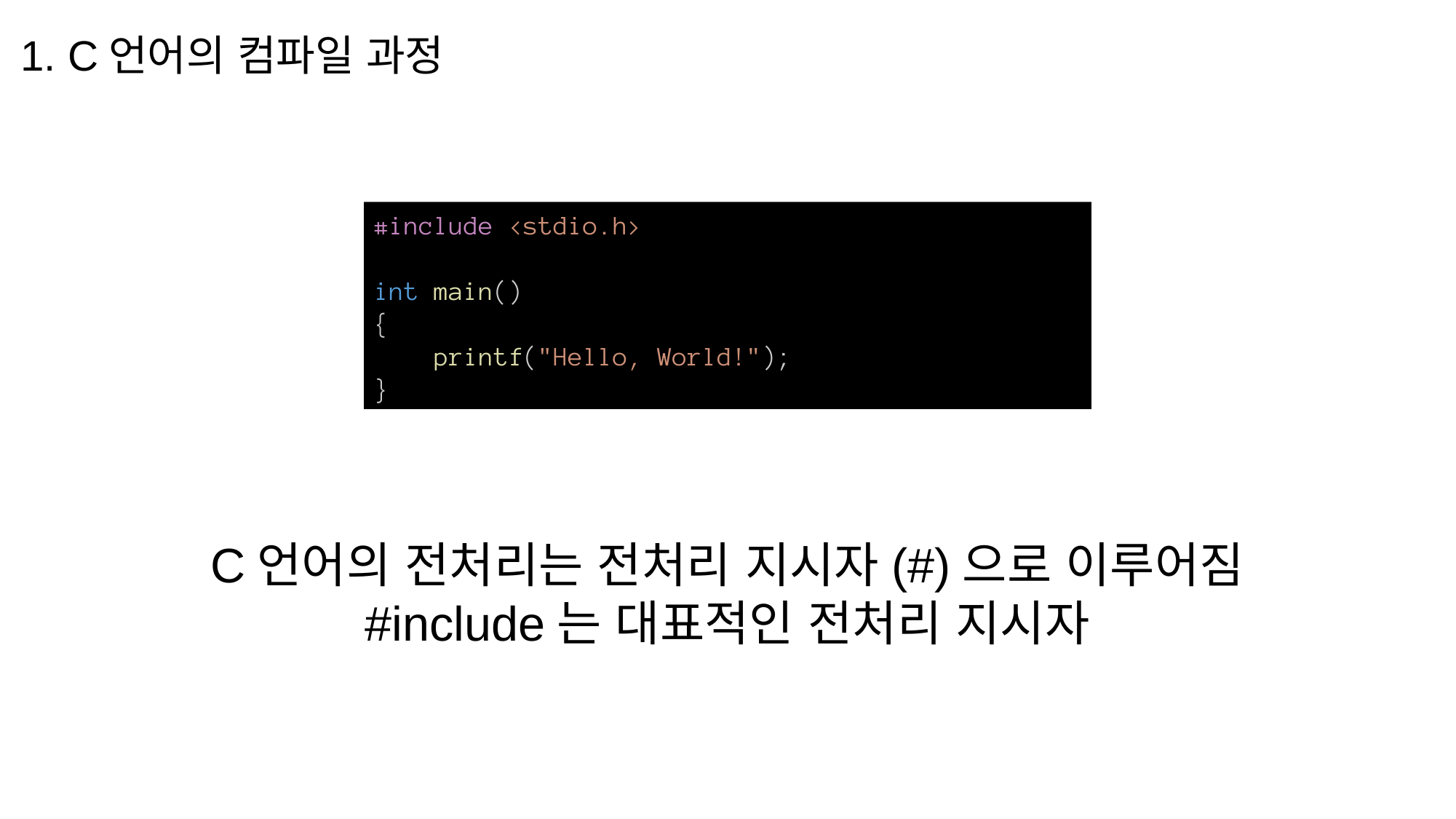

1. C언어의 컴파일 과정
#include <stdio.h>
int main()
{
    printf("Hello, World!");
}
C언어의 전처리는 전처리 지시자(#)으로 이루어짐
#include는 대표적인 전처리 지시자